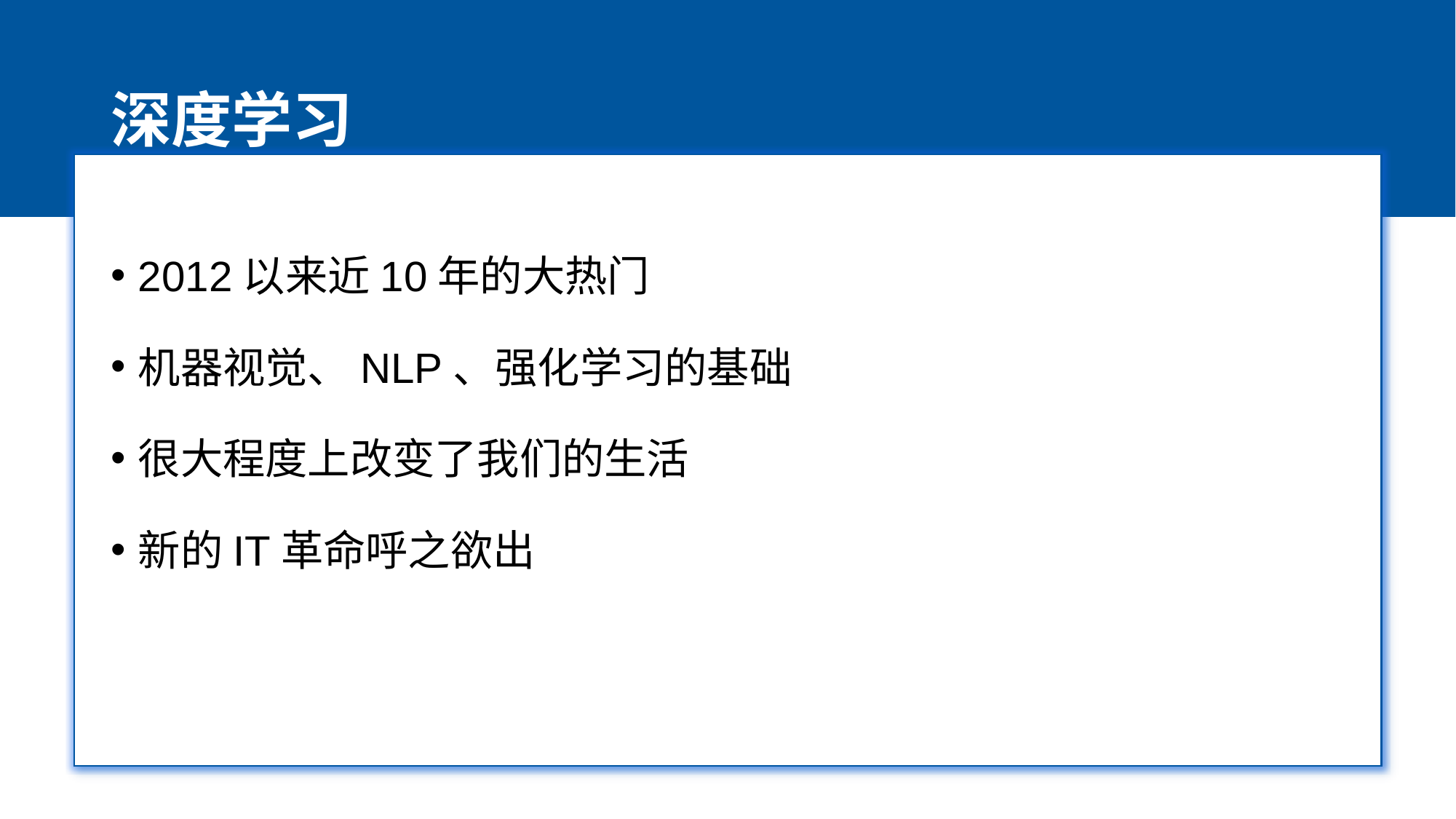

# 深度学习
2012以来近10年的大热门
机器视觉、NLP、强化学习的基础
很大程度上改变了我们的生活
新的IT革命呼之欲出